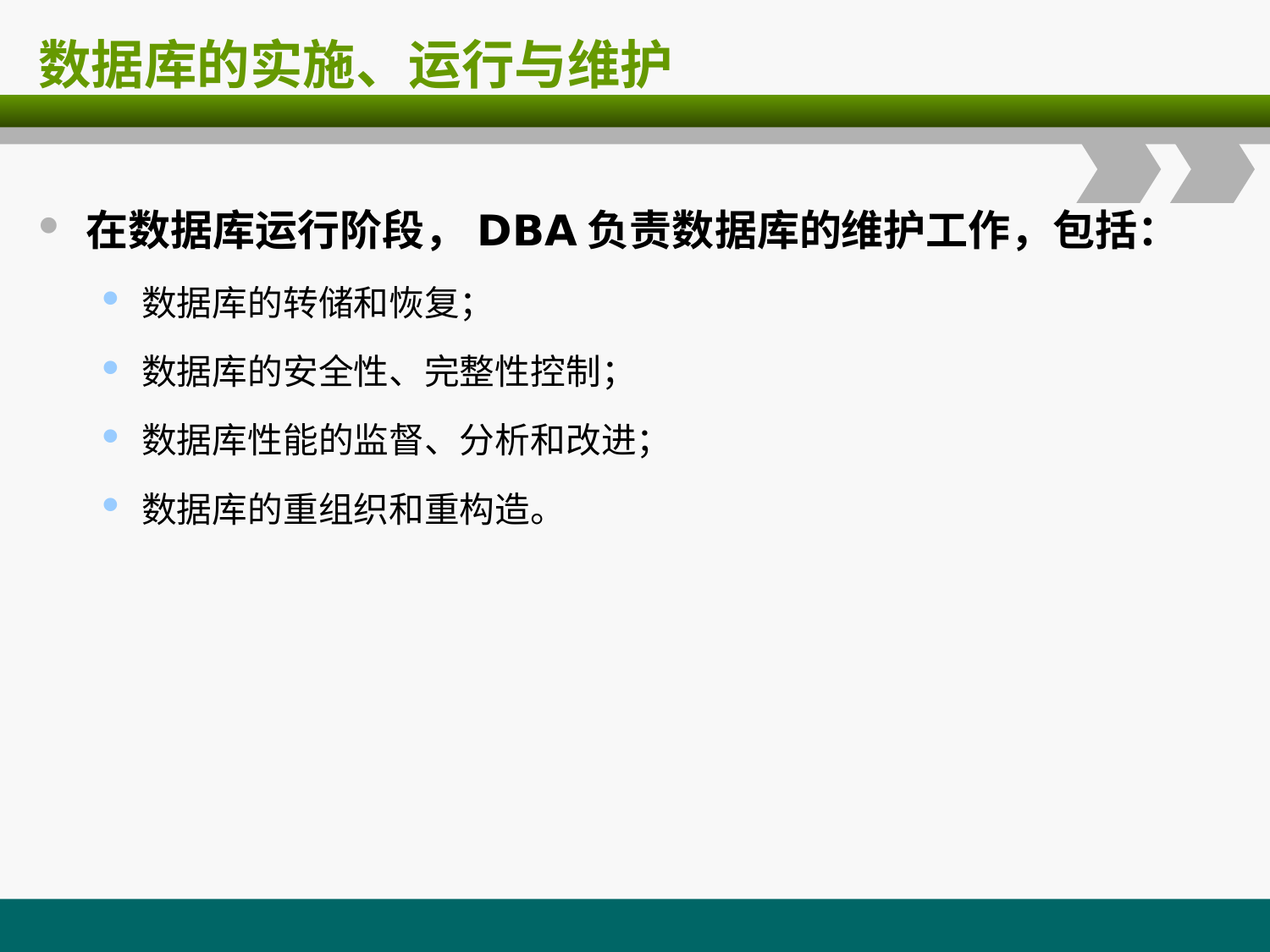

# 数据库的实施、运行与维护
在数据库运行阶段，DBA负责数据库的维护工作，包括：
数据库的转储和恢复；
数据库的安全性、完整性控制；
数据库性能的监督、分析和改进；
数据库的重组织和重构造。